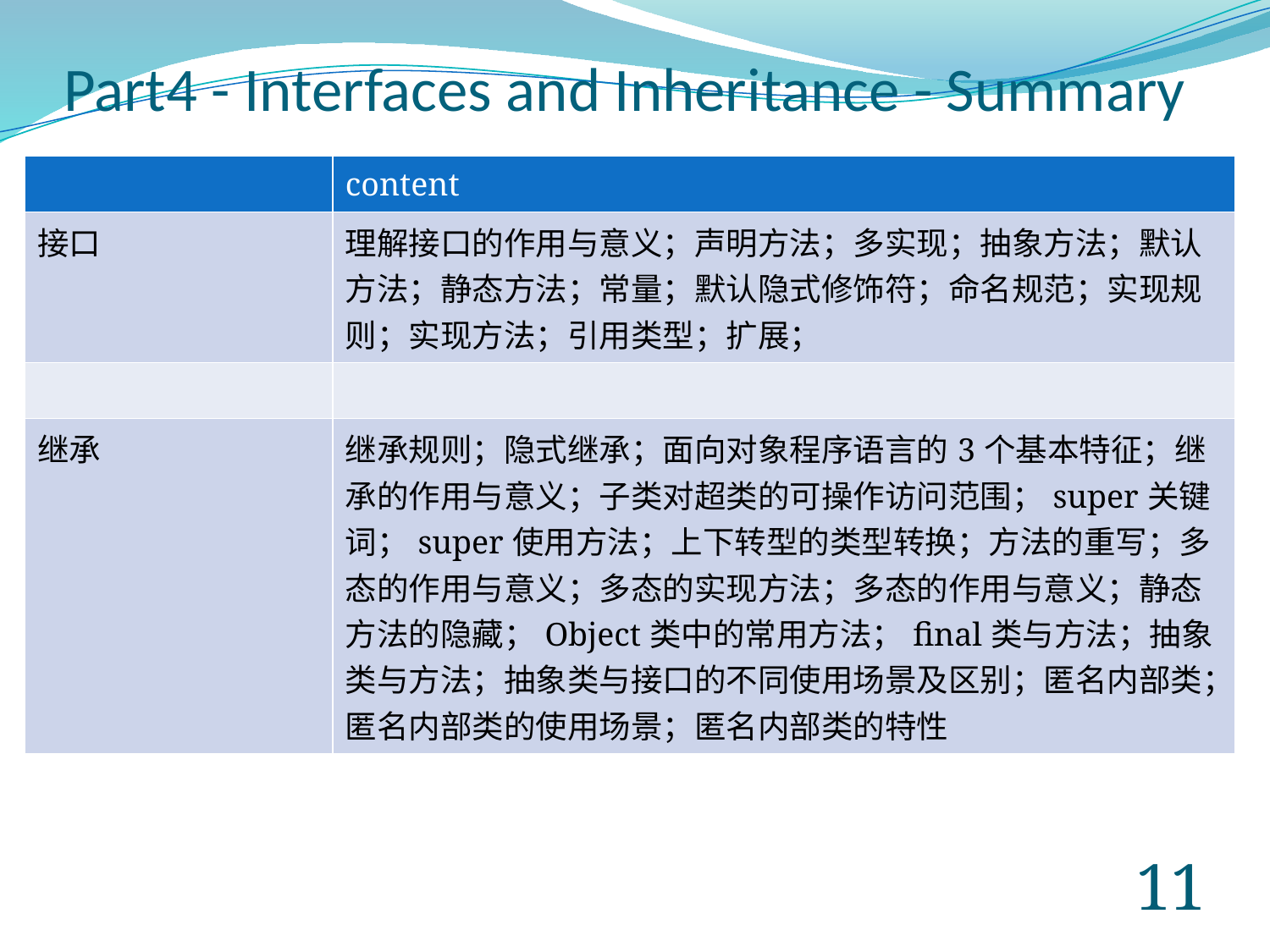

# Part4 - Interfaces and Inheritance - Summary
|  | content |
| --- | --- |
| 接口 | 理解接口的作用与意义；声明方法；多实现；抽象方法；默认方法；静态方法；常量；默认隐式修饰符；命名规范；实现规则；实现方法；引用类型；扩展； |
|  |  |
| 继承 | 继承规则；隐式继承；面向对象程序语言的3个基本特征；继承的作用与意义；子类对超类的可操作访问范围；super关键词；super使用方法；上下转型的类型转换；方法的重写；多态的作用与意义；多态的实现方法；多态的作用与意义；静态方法的隐藏；Object类中的常用方法；final类与方法；抽象类与方法；抽象类与接口的不同使用场景及区别；匿名内部类；匿名内部类的使用场景；匿名内部类的特性 |
11